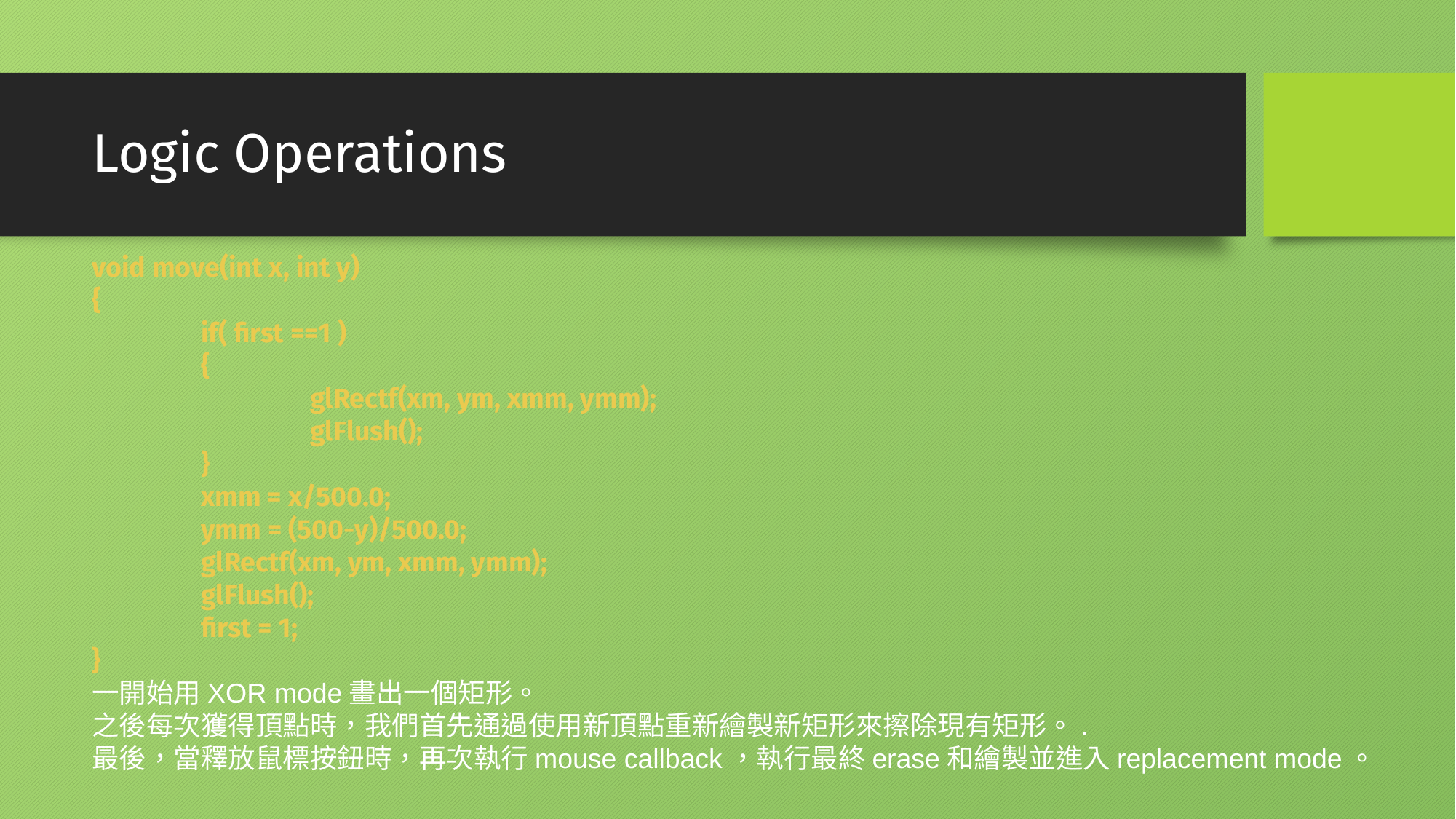

# Logic Operations
void move(int x, int y)
{
	if( first ==1 )
	{
		glRectf(xm, ym, xmm, ymm);
		glFlush();
	}
	xmm = x/500.0;
	ymm = (500-y)/500.0;
	glRectf(xm, ym, xmm, ymm);
	glFlush();
	first = 1;
}
一開始用XOR mode畫出一個矩形。
之後每次獲得頂點時，我們首先通過使用新頂點重新繪製新矩形來擦除現有矩形。.
最後，當釋放鼠標按鈕時，再次執行mouse callback，執行最終erase和繪製並進入replacement mode。